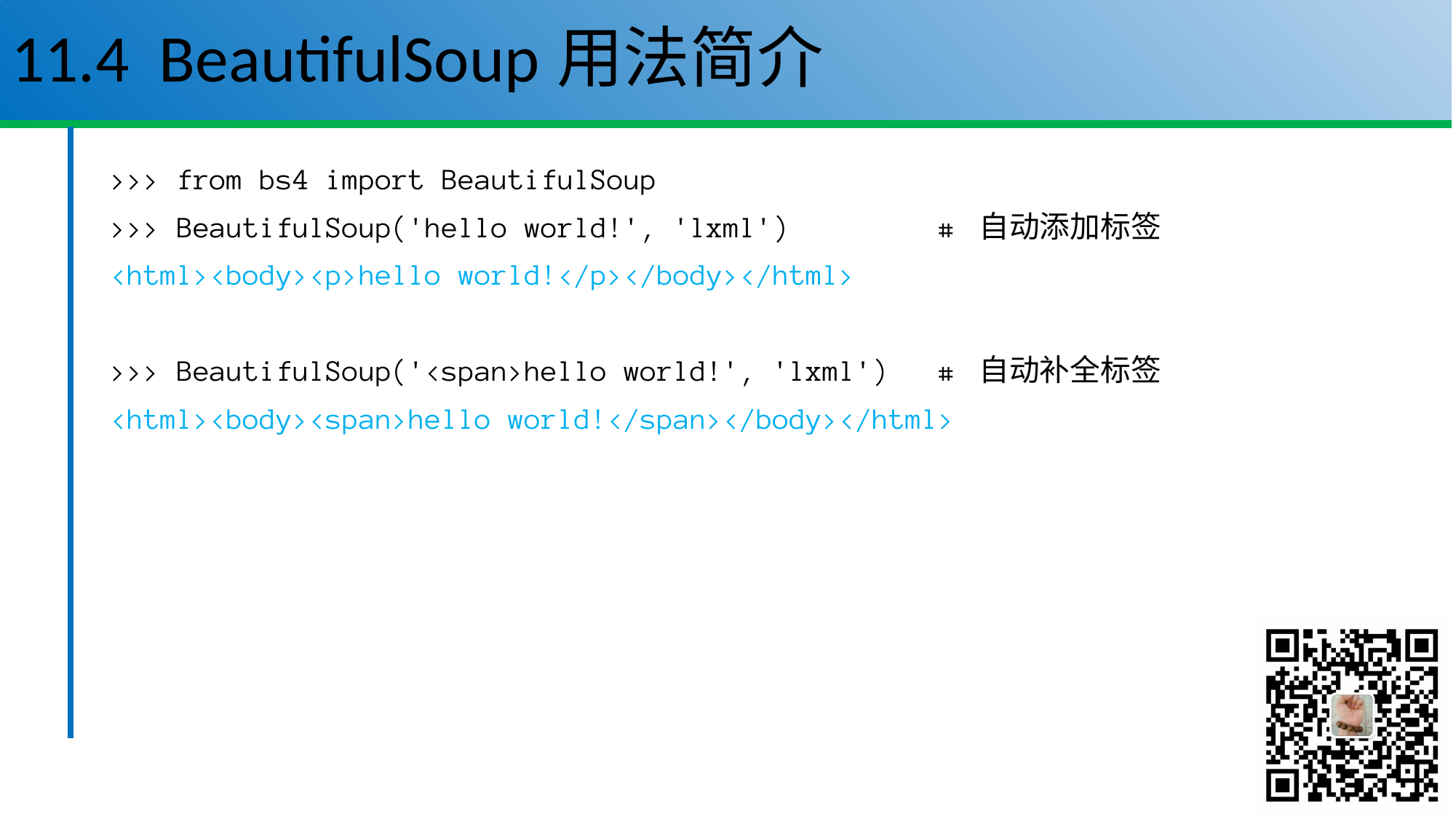

# 11.4  BeautifulSoup用法简介
>>> from bs4 import BeautifulSoup
>>> BeautifulSoup('hello world!', 'lxml')         # 自动添加标签
<html><body><p>hello world!</p></body></html>

>>> BeautifulSoup('<span>hello world!', 'lxml')   # 自动补全标签
<html><body><span>hello world!</span></body></html>
47